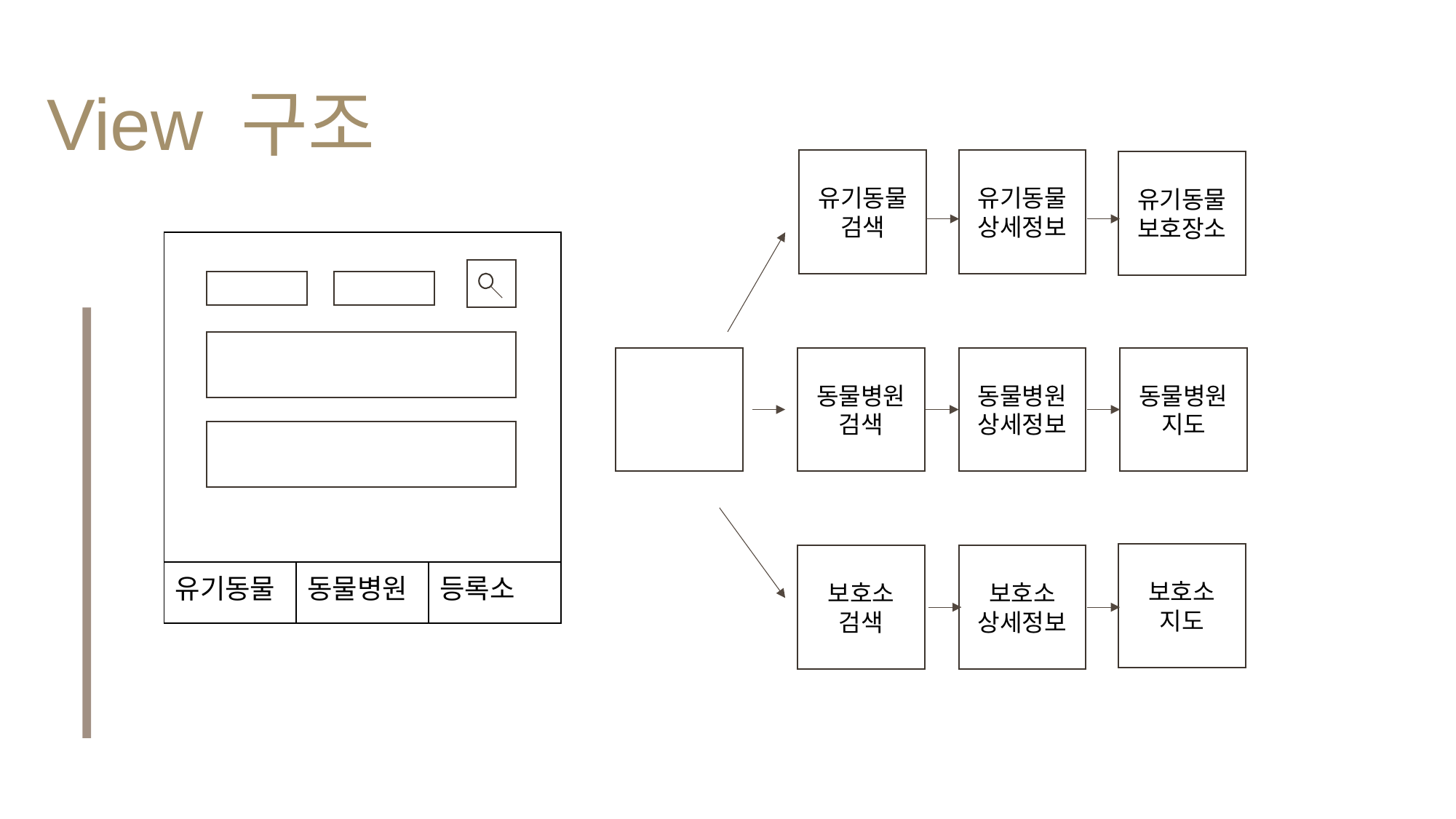

View 구조
유기동물 검색
유기동물 상세정보
유기동물
보호장소
|  |  |  |
| --- | --- | --- |
| 유기동물 | 동물병원 | 등록소 |

동물병원
검색
동물병원 상세정보
동물병원
지도

보호소
지도
보호소
검색
보호소
상세정보